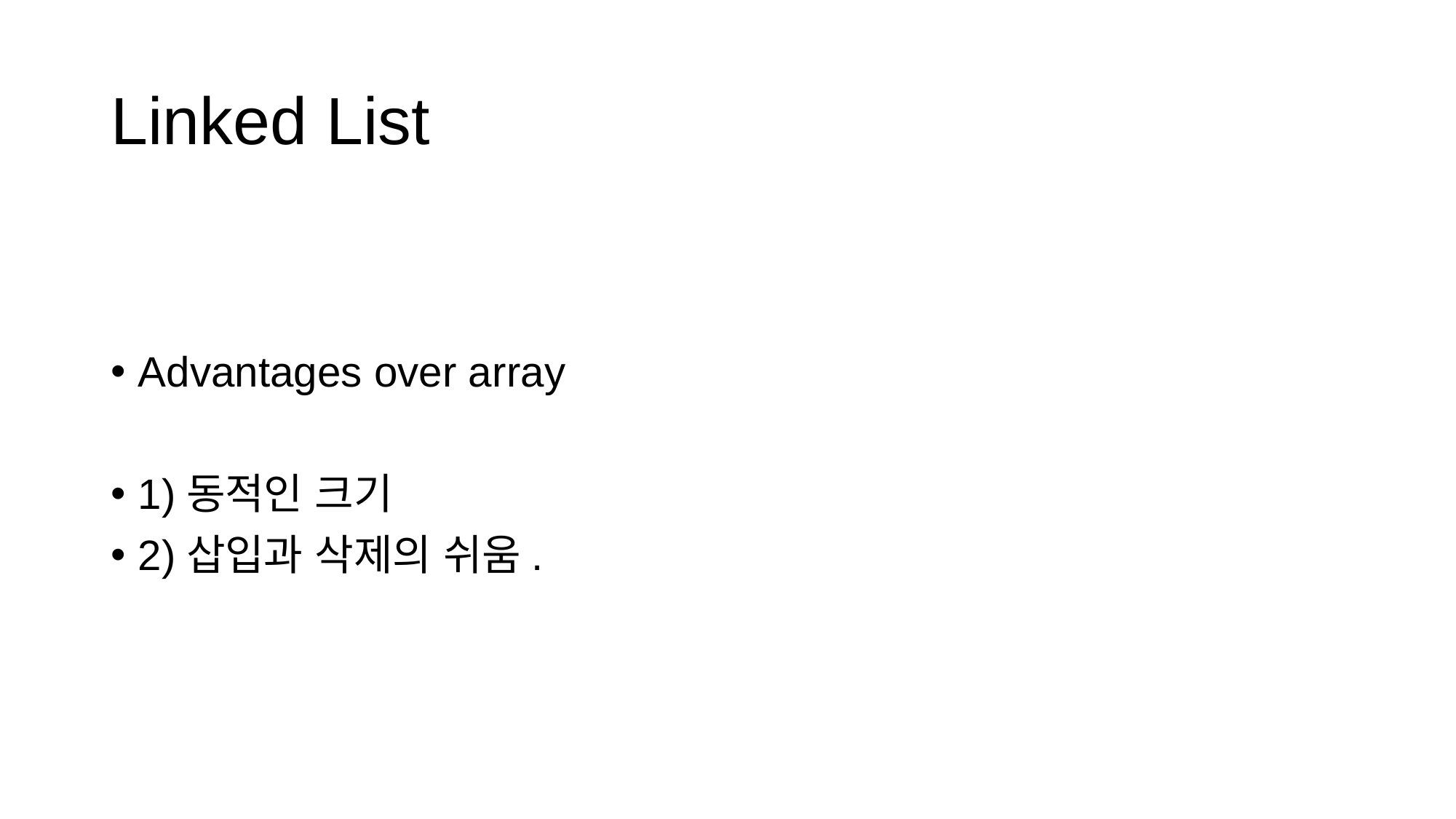

# Linked List

Advantages over array

1)동적인 크기
2)삽입과 삭제의 쉬움.